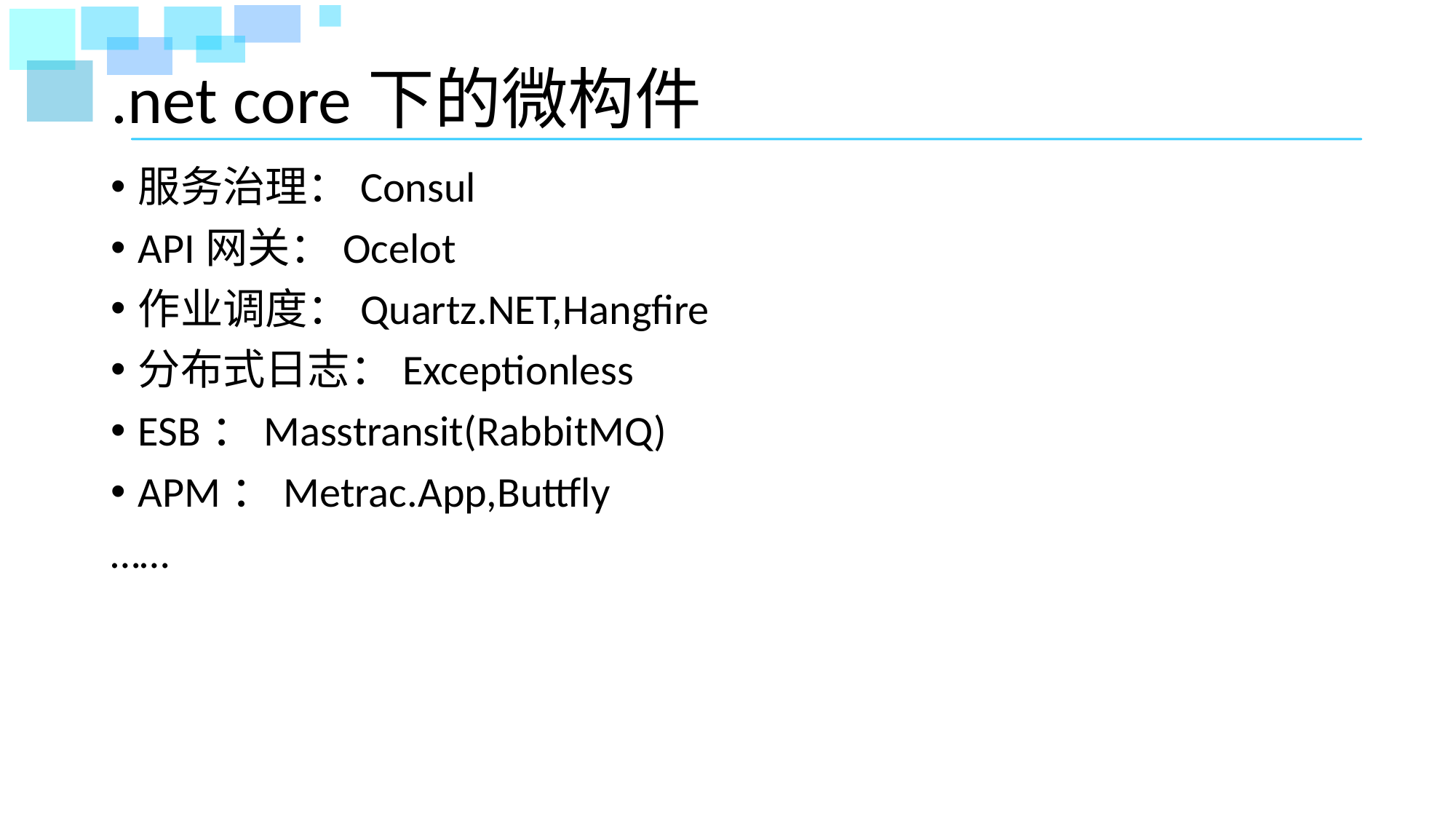

# .net core下的微构件
服务治理：Consul
API网关：Ocelot
作业调度：Quartz.NET,Hangfire
分布式日志：Exceptionless
ESB：Masstransit(RabbitMQ)
APM：Metrac.App,Buttfly
……